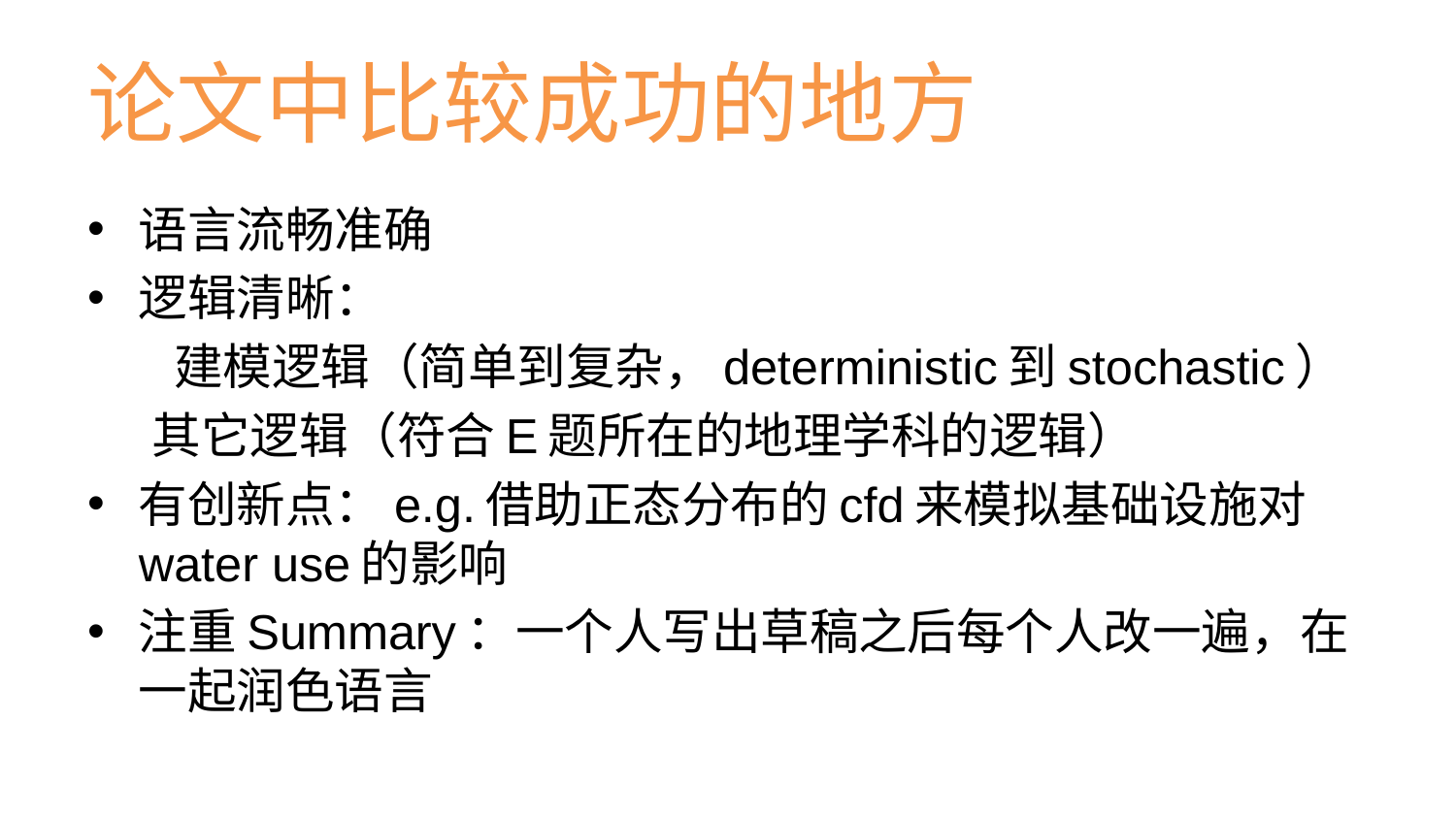

# 论文中比较成功的地方
语言流畅准确
逻辑清晰：
       建模逻辑（简单到复杂，deterministic到stochastic）
     其它逻辑（符合E题所在的地理学科的逻辑）
有创新点：e.g.借助正态分布的cfd来模拟基础设施对water use的影响
注重Summary：一个人写出草稿之后每个人改一遍，在一起润色语言